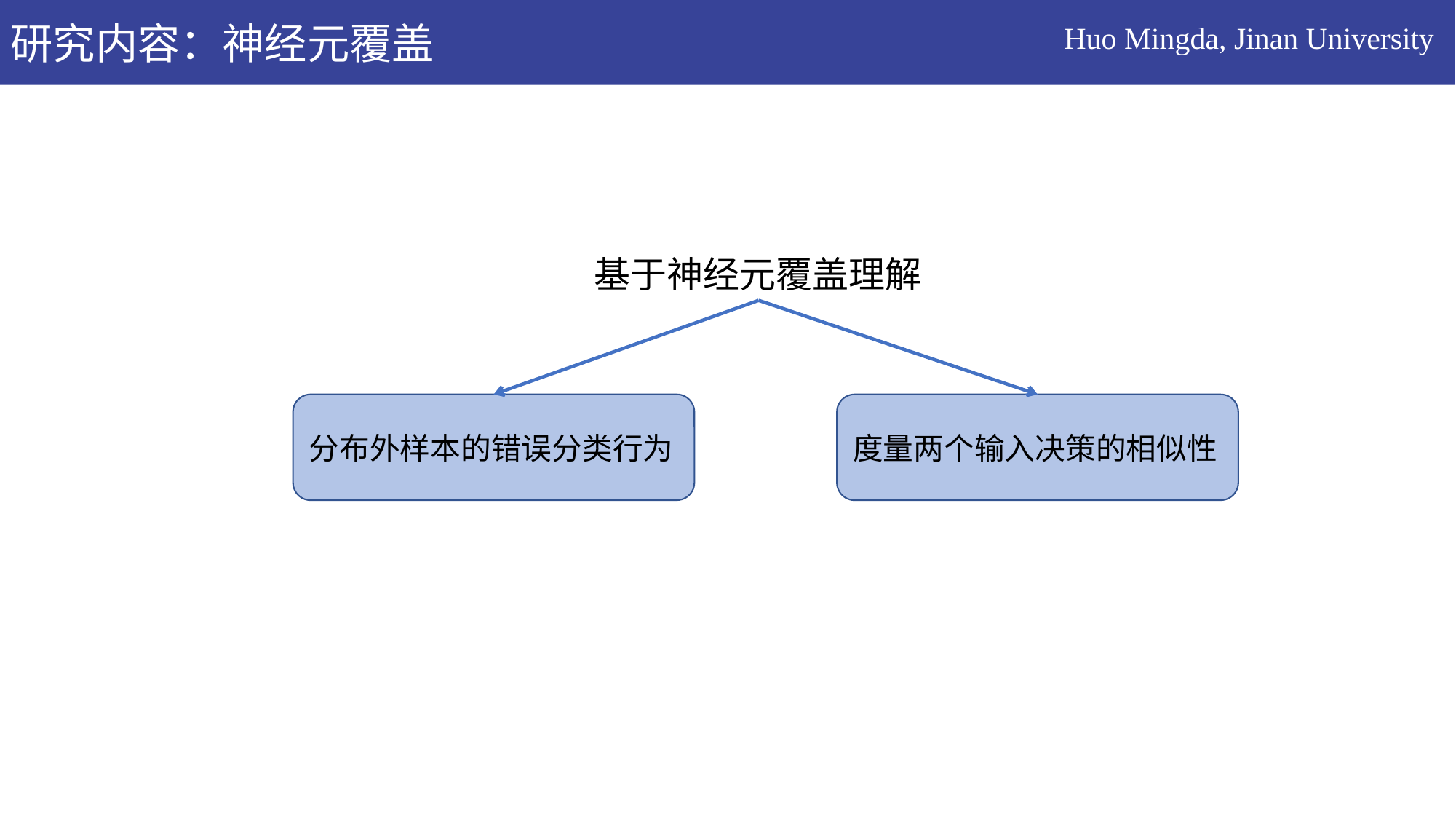

Huo Mingda, Jinan University
研究内容：神经元覆盖
基于神经元覆盖理解
分布外样本的错误分类行为
度量两个输入决策的相似性